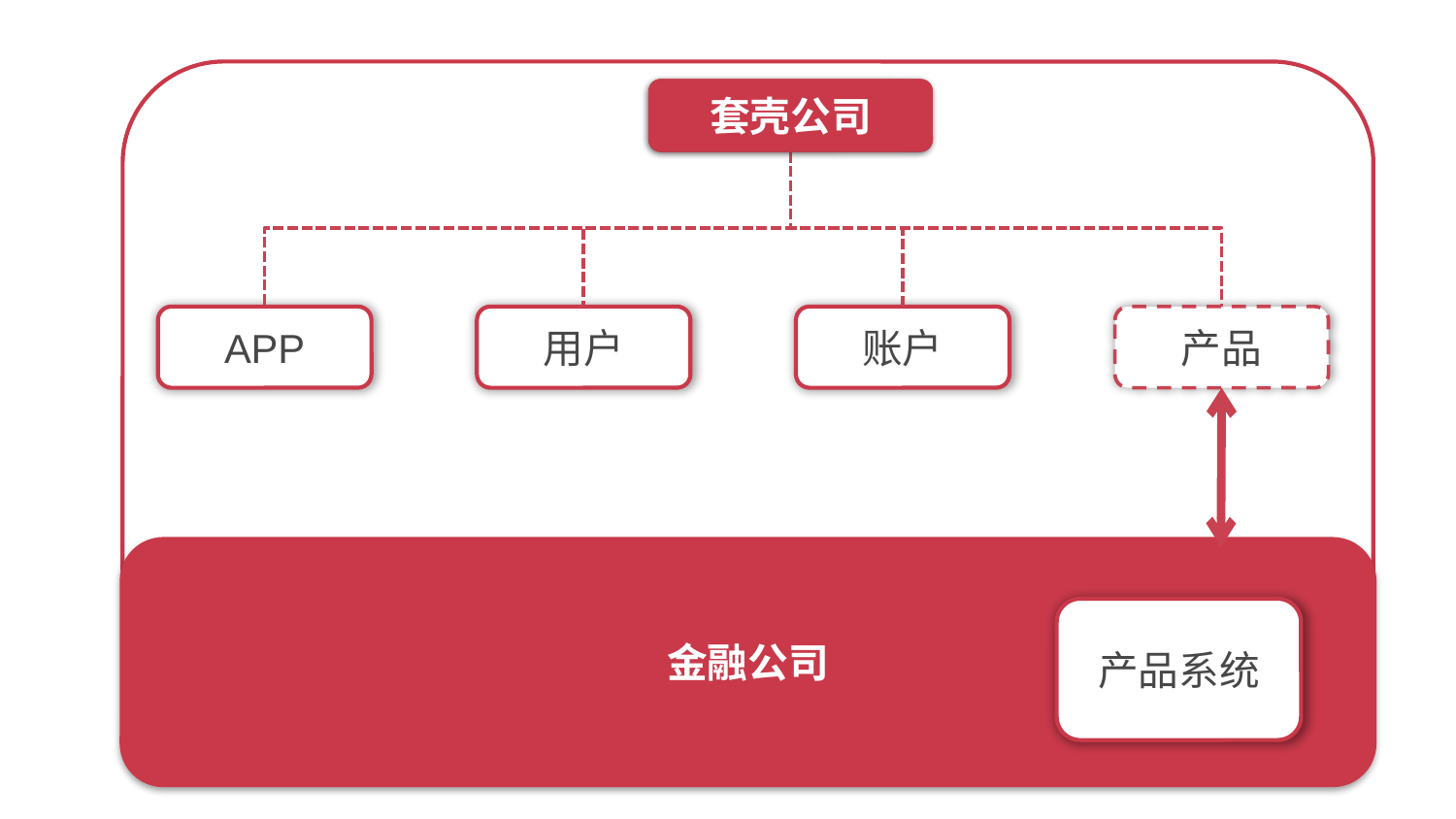

套壳公司
无名公司
APP
用户
账户
产品
金融公司
产品系统